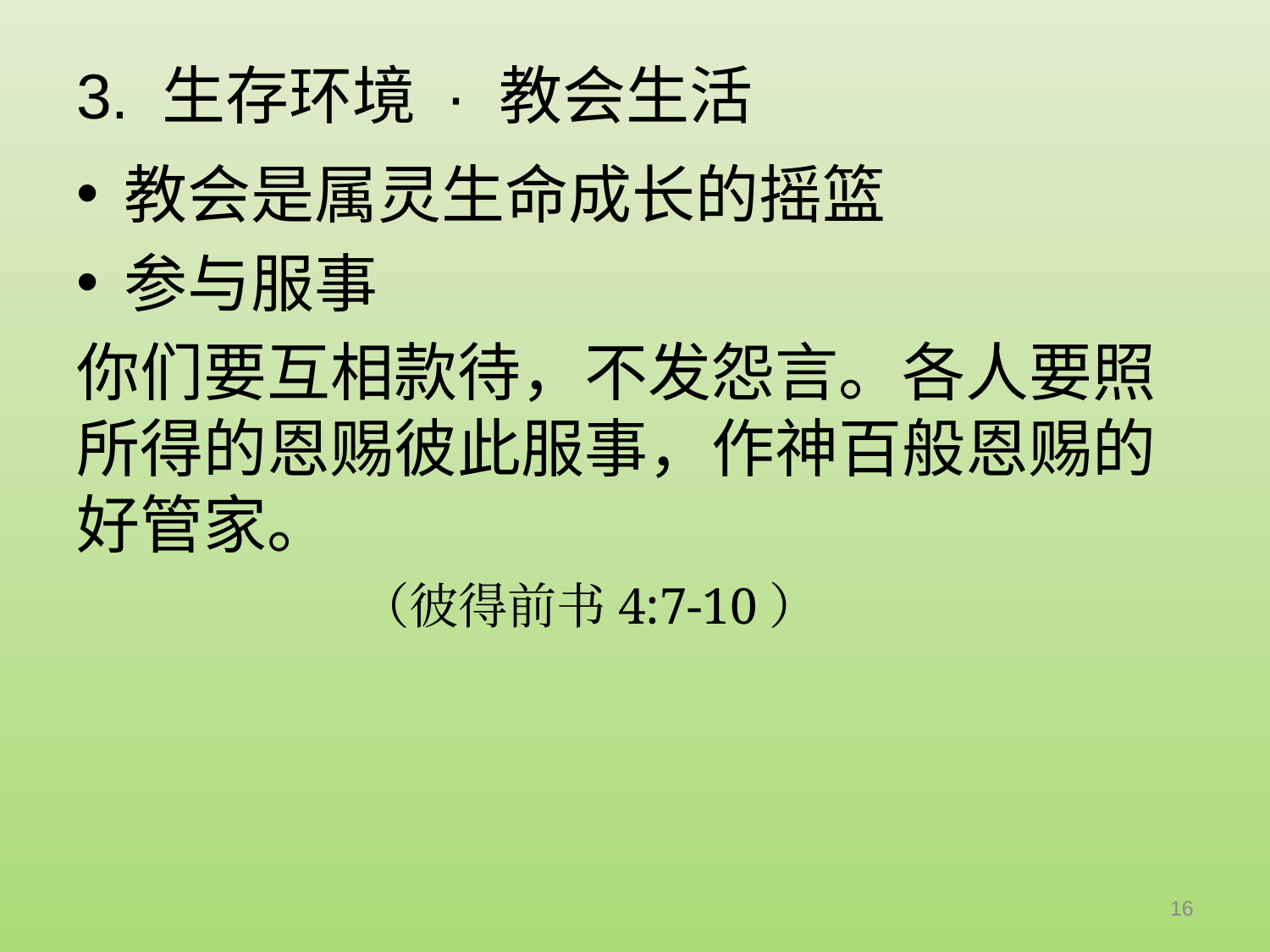

# 3. 生存环境 · 教会生活
教会是属灵生命成长的摇篮
参与服事
你们要互相款待，不发怨言。各人要照所得的恩赐彼此服事，作神百般恩赐的好管家。
                    （彼得前书4:7-10）
16